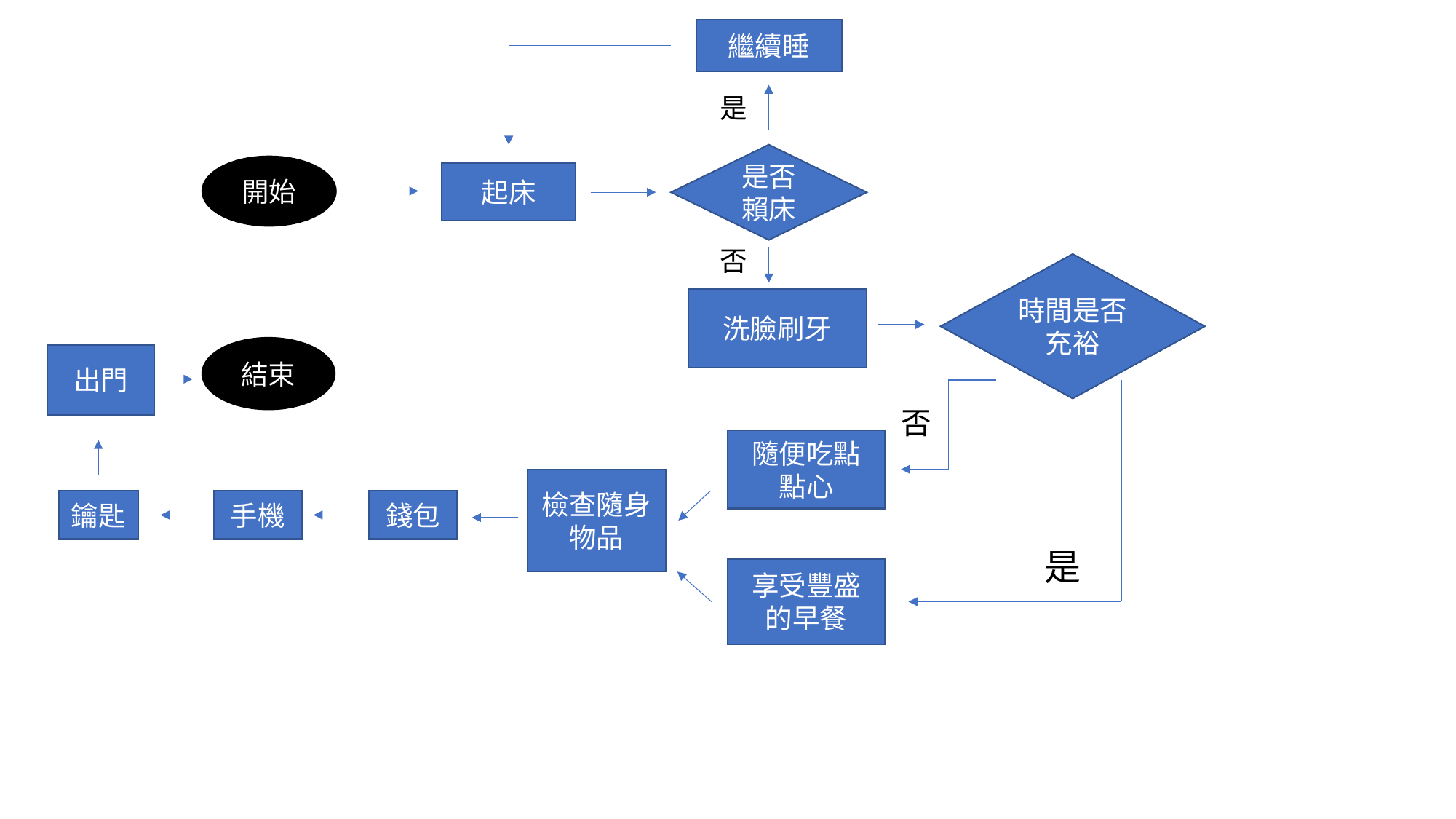

繼續睡
是
是否賴床
開始
起床
否
時間是否充裕
洗臉刷牙
結束
出門
否
隨便吃點點心
檢查隨身物品
鑰匙
手機
錢包
#
是
享受豐盛的早餐